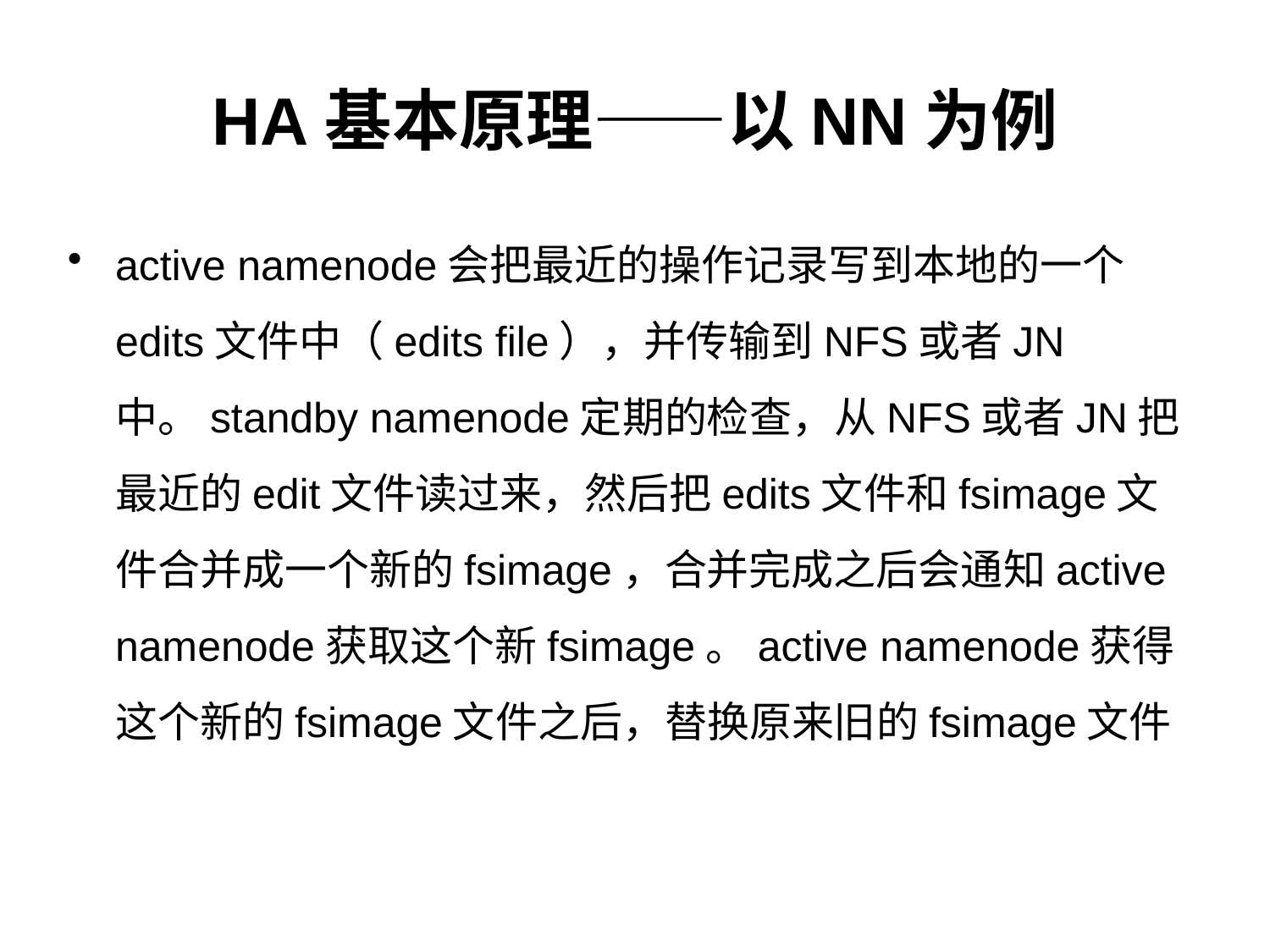

HA基本原理——以NN为例
active namenode会把最近的操作记录写到本地的一个edits文件中（edits file），并传输到NFS或者JN中。standby namenode定期的检查，从NFS或者JN把最近的edit文件读过来，然后把edits文件和fsimage文件合并成一个新的fsimage，合并完成之后会通知active namenode获取这个新fsimage。active namenode获得这个新的fsimage文件之后，替换原来旧的fsimage文件